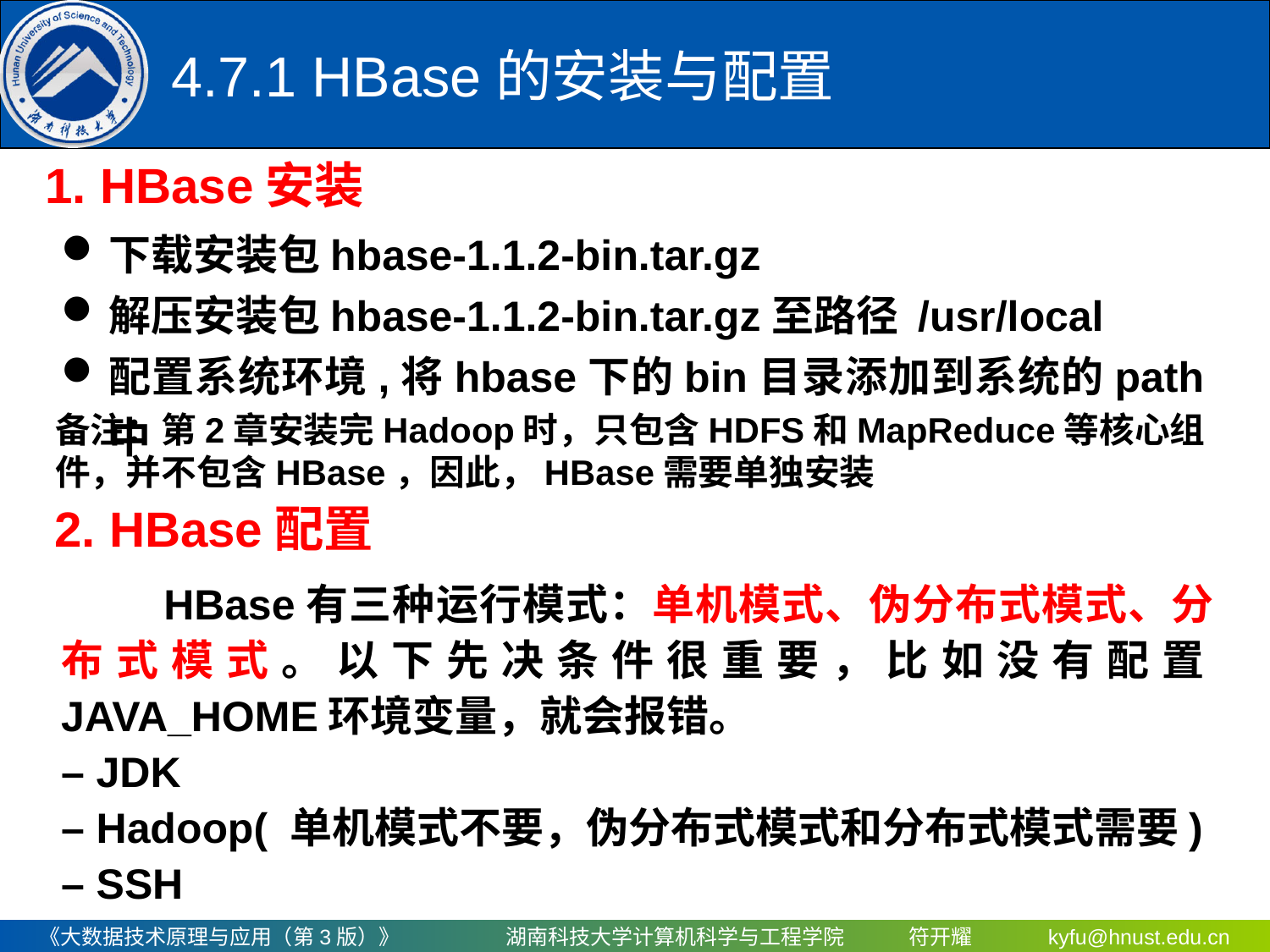

# 4.7.1 HBase的安装与配置
1. HBase安装
下载安装包hbase-1.1.2-bin.tar.gz
解压安装包hbase-1.1.2-bin.tar.gz至路径 /usr/local
配置系统环境,将hbase下的bin目录添加到系统的path中
备注：第2章安装完Hadoop时，只包含HDFS和MapReduce等核心组件，并不包含HBase，因此，HBase需要单独安装
2. HBase配置
        HBase有三种运行模式：单机模式、伪分布式模式、分布式模式。以下先决条件很重要，比如没有配置JAVA_HOME环境变量，就会报错。
– JDK
– Hadoop( 单机模式不要，伪分布式模式和分布式模式需要)
– SSH